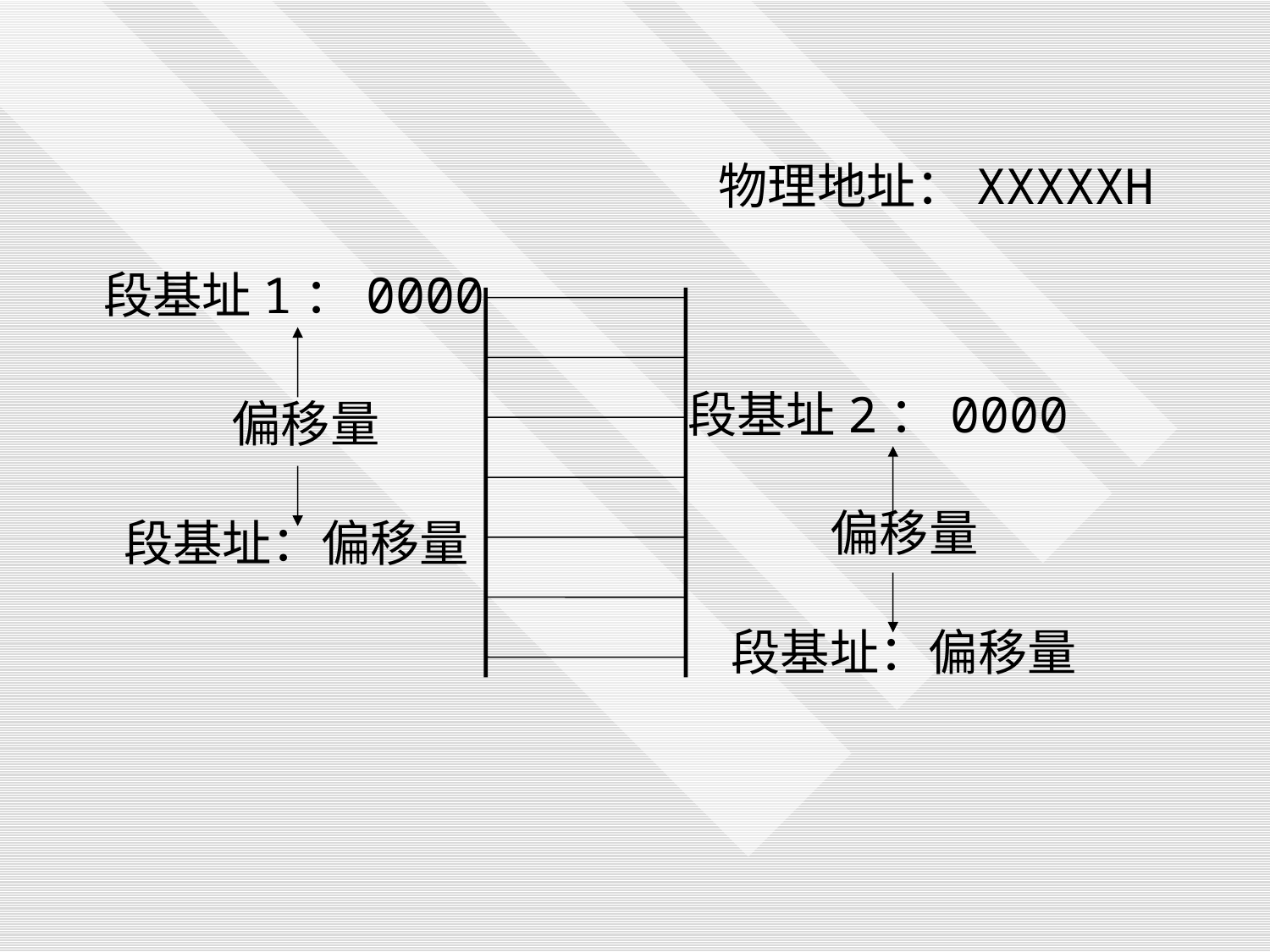

物理地址：XXXXXH
段基址1：0000

段基址2：0000
偏移量

偏移量
段基址：偏移量

段基址：偏移量